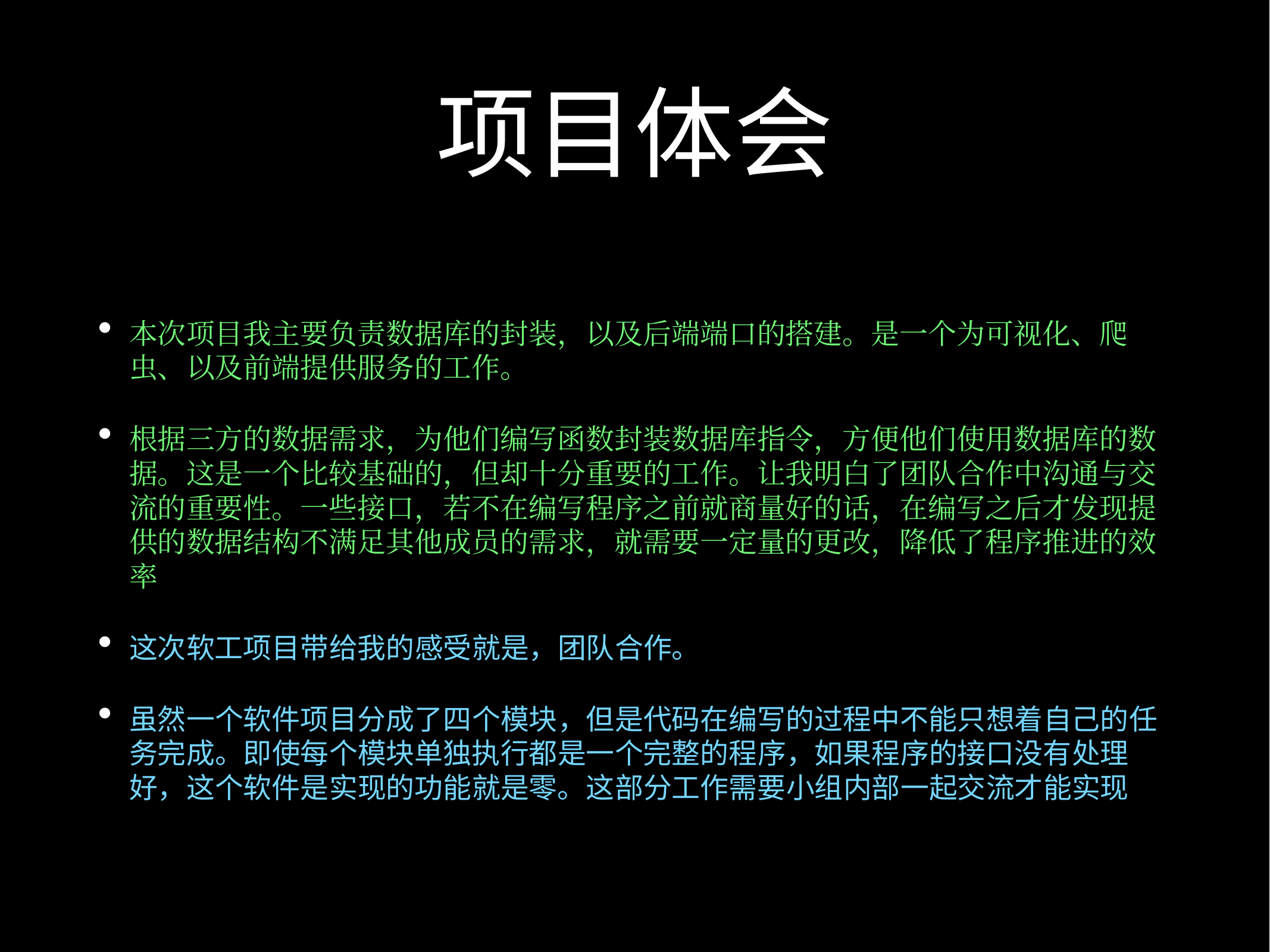

# 项目体会
本次项目我主要负责数据库的封装，以及后端端口的搭建。是一个为可视化、爬虫、以及前端提供服务的工作。
根据三方的数据需求，为他们编写函数封装数据库指令，方便他们使用数据库的数据。这是一个比较基础的，但却十分重要的工作。让我明白了团队合作中沟通与交流的重要性。一些接口，若不在编写程序之前就商量好的话，在编写之后才发现提供的数据结构不满足其他成员的需求，就需要一定量的更改，降低了程序推进的效率
这次软工项目带给我的感受就是，团队合作。
虽然一个软件项目分成了四个模块，但是代码在编写的过程中不能只想着自己的任务完成。即使每个模块单独执行都是一个完整的程序，如果程序的接口没有处理好，这个软件是实现的功能就是零。这部分工作需要小组内部一起交流才能实现